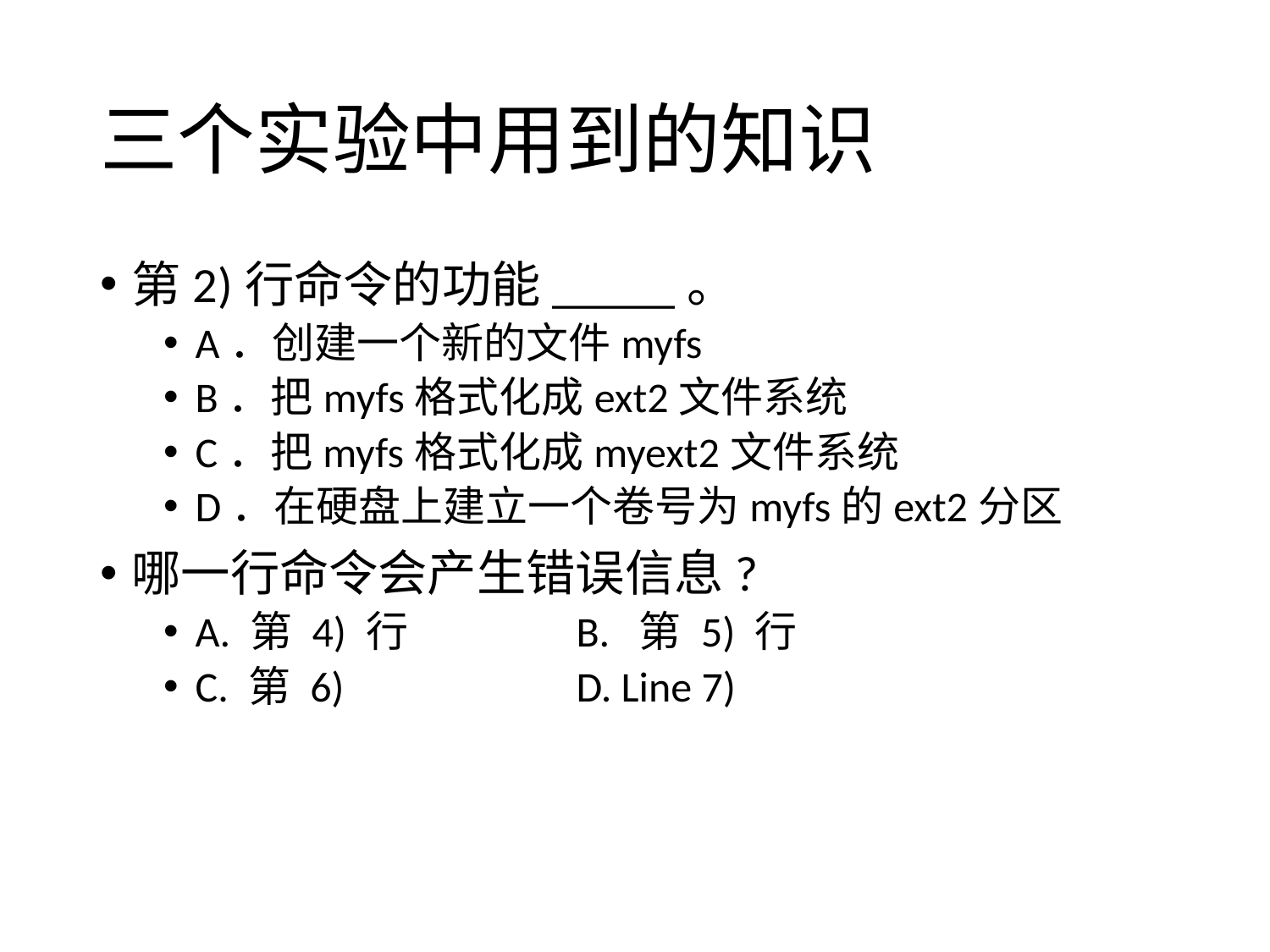

# 三个实验中用到的知识
第2)行命令的功能_____。
A．创建一个新的文件myfs
B．把myfs格式化成ext2文件系统
C．把myfs格式化成myext2文件系统
D．在硬盘上建立一个卷号为myfs的ext2分区
哪一行命令会产生错误信息?
A. 第 4) 行		B.  第 5) 行
C. 第 6)		D. Line 7)